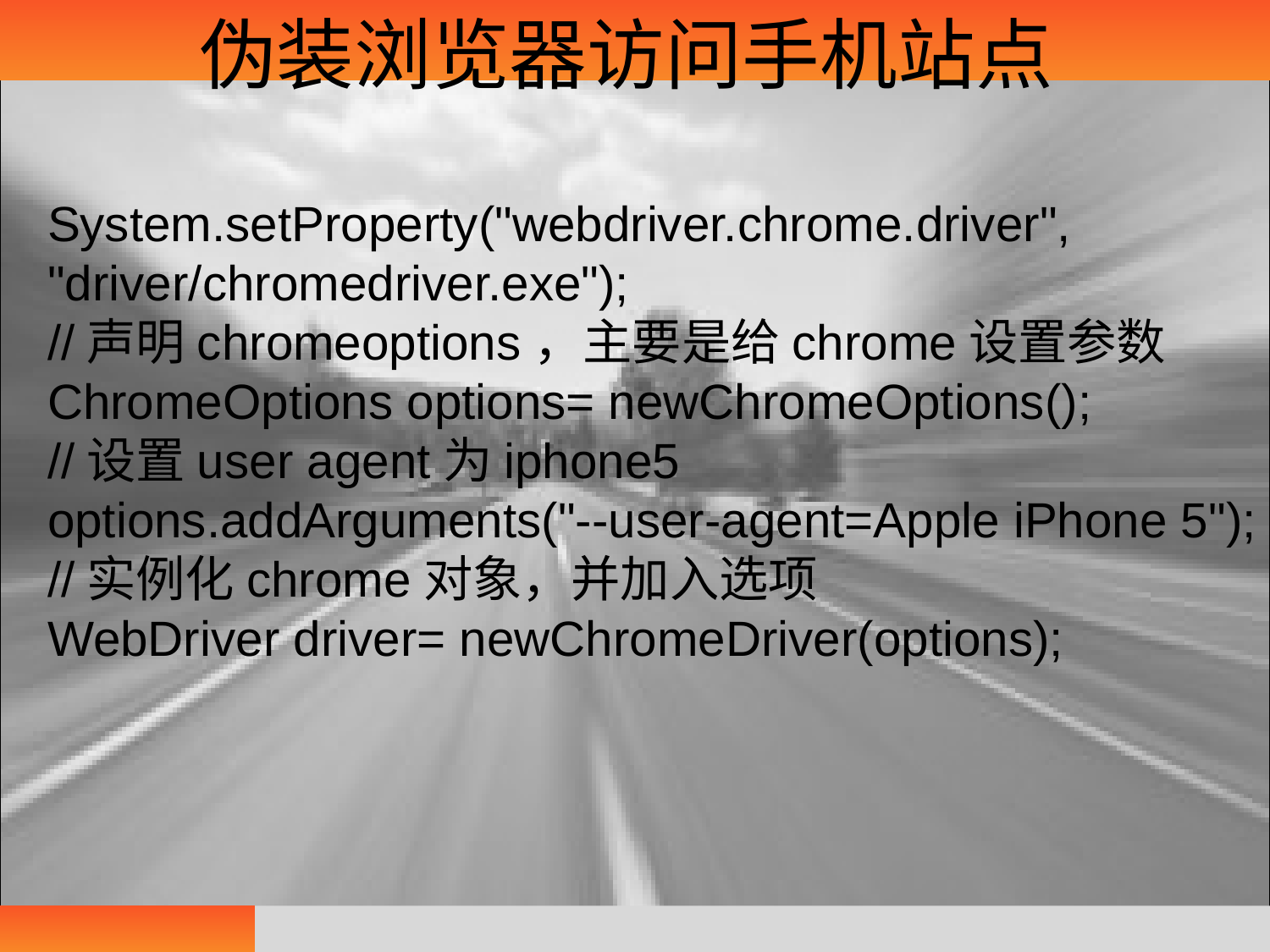

# 伪装浏览器访问手机站点
System.setProperty("webdriver.chrome.driver", "driver/chromedriver.exe");
//声明chromeoptions，主要是给chrome设置参数ChromeOptions options= newChromeOptions();
//设置user agent为iphone5
options.addArguments("--user-agent=Apple iPhone 5");
//实例化chrome对象，并加入选项
WebDriver driver= newChromeDriver(options);